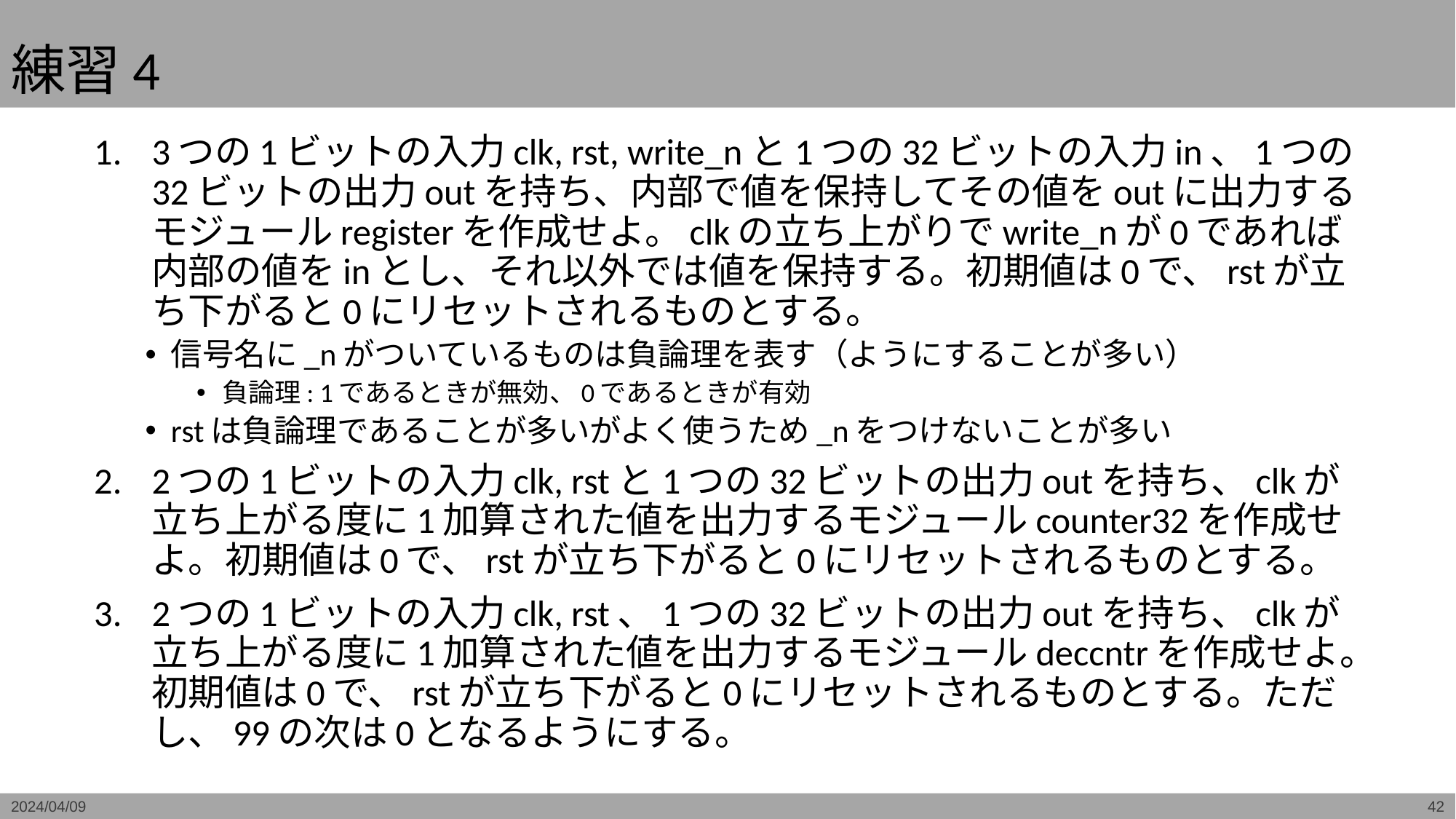

# 練習4
3つの1ビットの入力clk, rst, write_nと1つの32ビットの入力in、1つの32ビットの出力outを持ち、内部で値を保持してその値をoutに出力するモジュールregisterを作成せよ。clkの立ち上がりでwrite_nが0であれば内部の値をinとし、それ以外では値を保持する。初期値は0で、rstが立ち下がると0にリセットされるものとする。
信号名に_nがついているものは負論理を表す（ようにすることが多い）
負論理: 1であるときが無効、0であるときが有効
rstは負論理であることが多いがよく使うため_nをつけないことが多い
2つの1ビットの入力clk, rstと1つの32ビットの出力outを持ち、clkが立ち上がる度に1加算された値を出力するモジュールcounter32を作成せよ。初期値は0で、rstが立ち下がると0にリセットされるものとする。
2つの1ビットの入力clk, rst、1つの32ビットの出力outを持ち、clkが立ち上がる度に1加算された値を出力するモジュールdeccntrを作成せよ。初期値は0で、rstが立ち下がると0にリセットされるものとする。ただし、99の次は0となるようにする。
2024/04/09
42